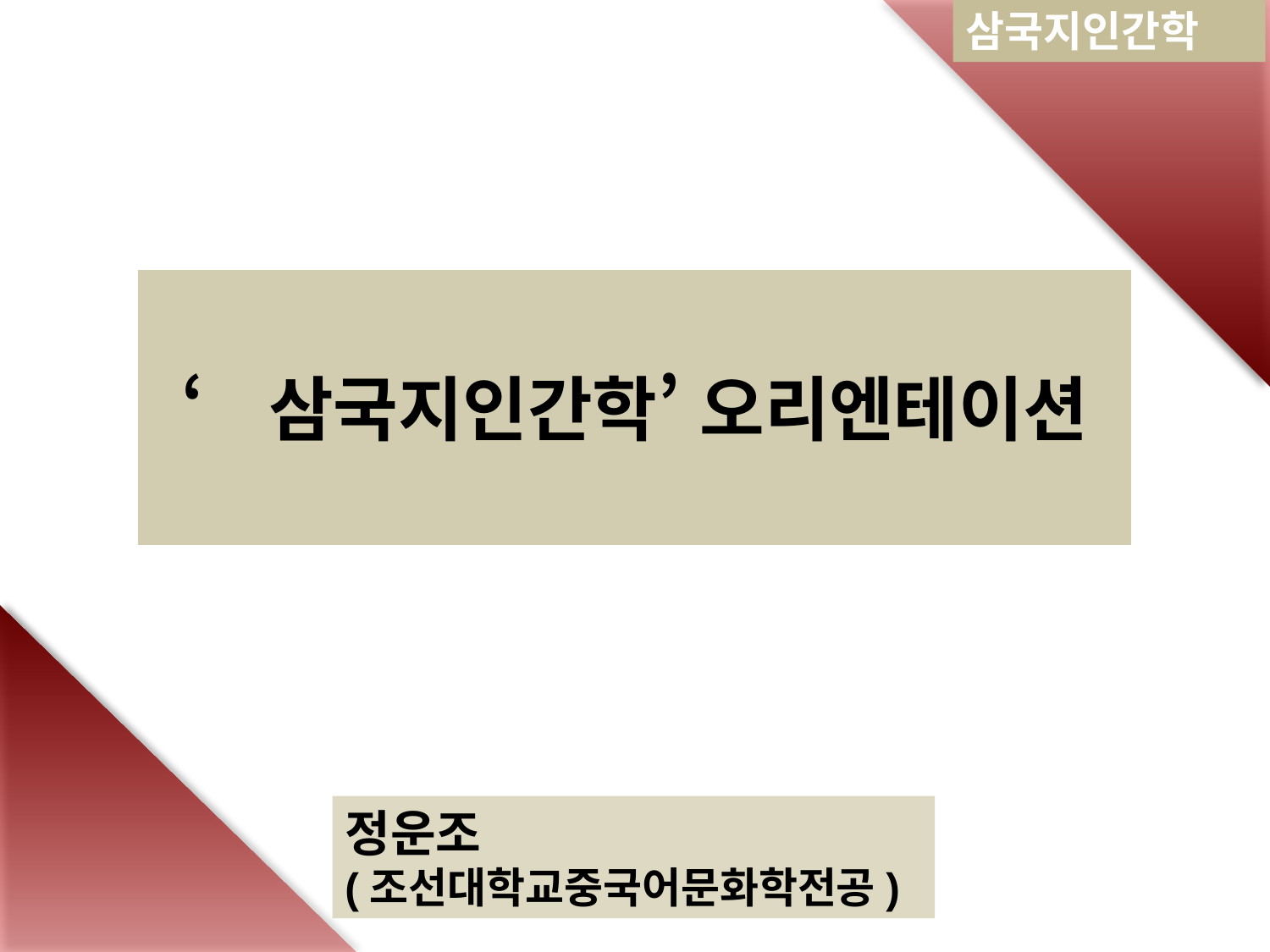

삼국지인간학
‘삼국지인간학’ 오리엔테이션

정운조
(조선대학교중국어문화학전공)